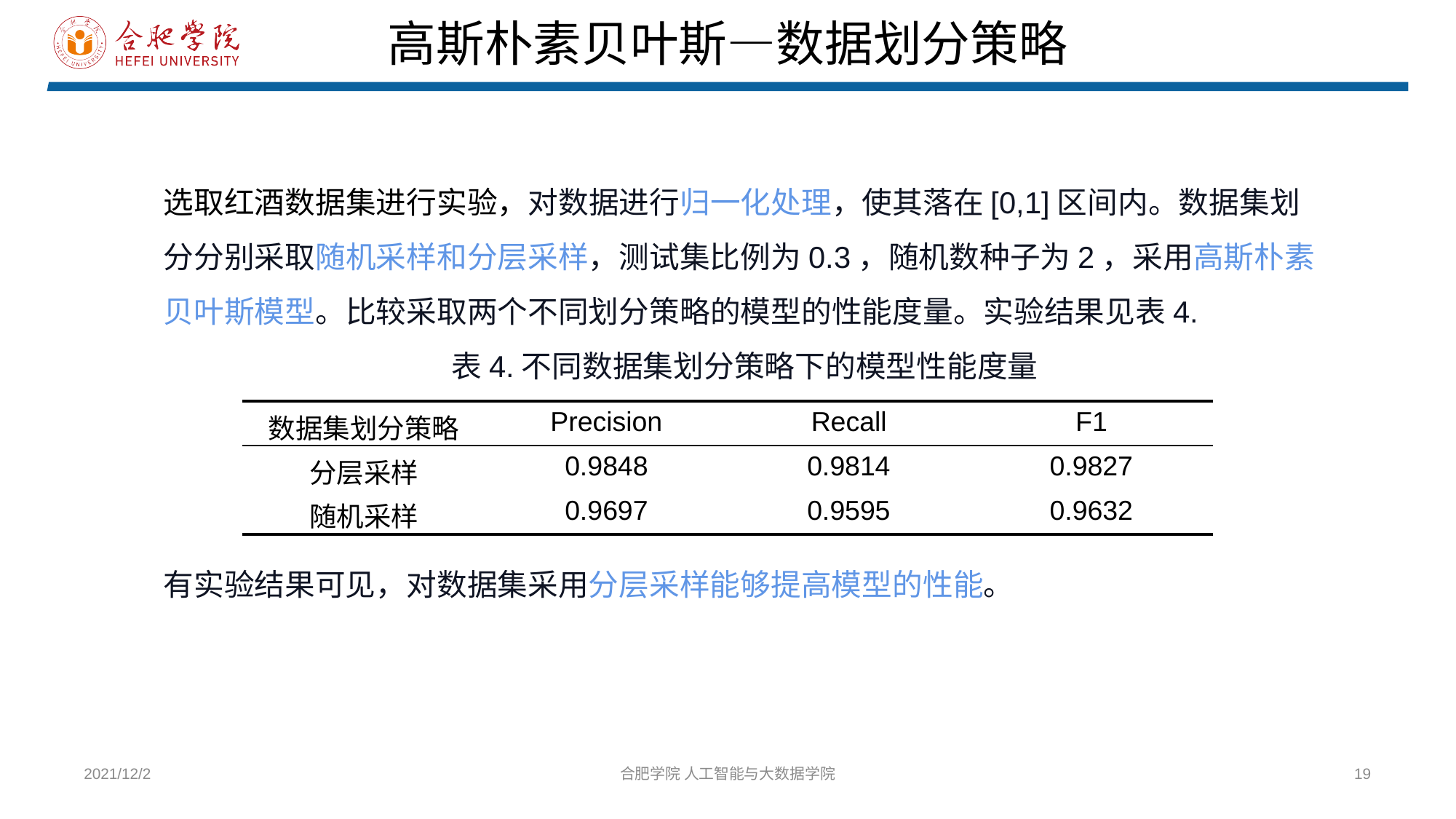

高斯朴素贝叶斯—数据划分策略
选取红酒数据集进行实验，对数据进行归一化处理，使其落在[0,1]区间内。数据集划分分别采取随机采样和分层采样，测试集比例为0.3，随机数种子为2，采用高斯朴素贝叶斯模型。比较采取两个不同划分策略的模型的性能度量。实验结果见表4.
表4.不同数据集划分策略下的模型性能度量

有实验结果可见，对数据集采用分层采样能够提高模型的性能。
| 数据集划分策略 | Precision | Recall | F1 |
| --- | --- | --- | --- |
| 分层采样 | 0.9848 | 0.9814 | 0.9827 |
| 随机采样 | 0.9697 | 0.9595 | 0.9632 |
2021/12/2
合肥学院 人工智能与大数据学院
19